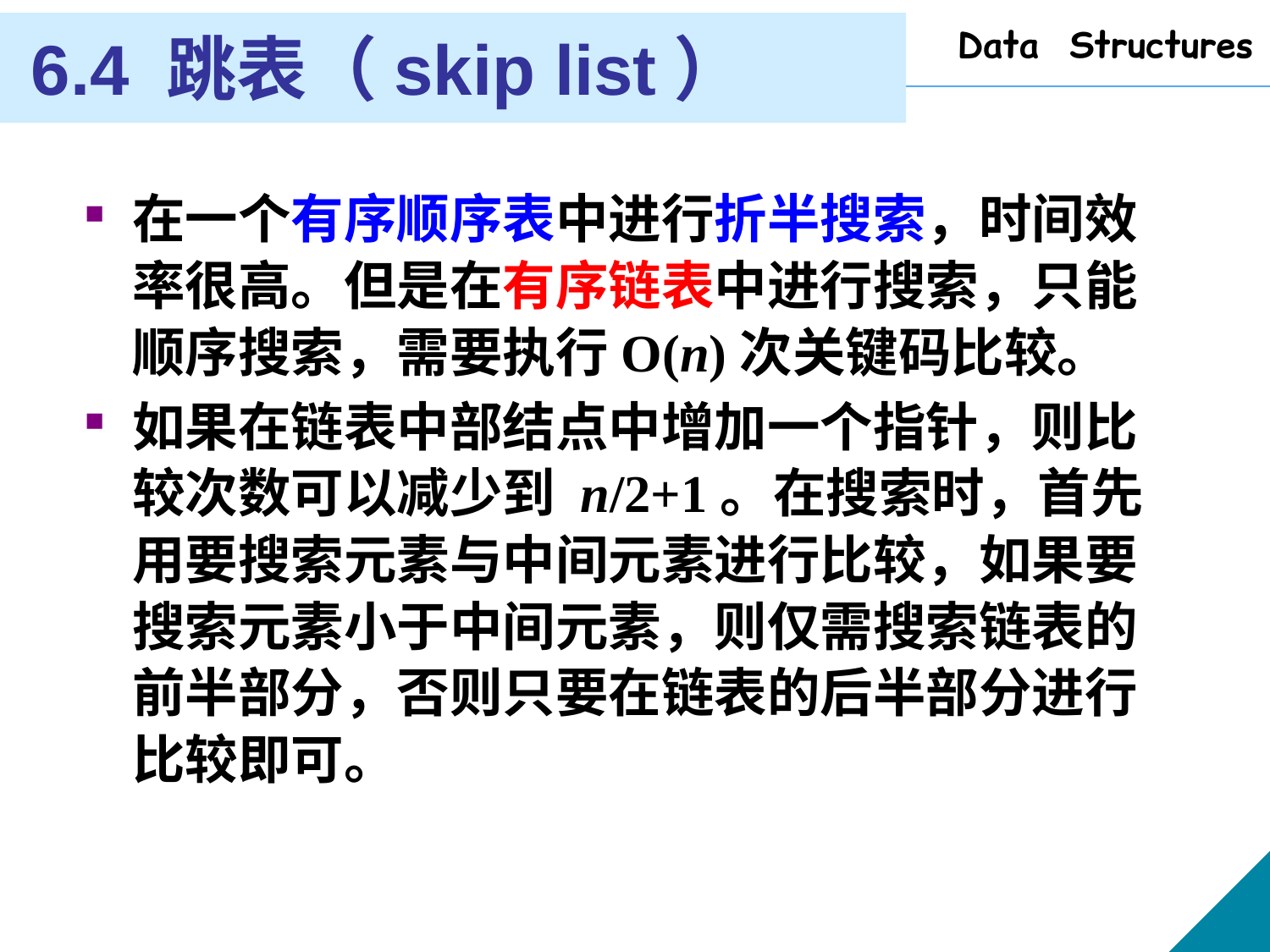

# 6.4 跳表（skip list）
在一个有序顺序表中进行折半搜索，时间效率很高。但是在有序链表中进行搜索，只能顺序搜索，需要执行O(n)次关键码比较。
如果在链表中部结点中增加一个指针，则比较次数可以减少到 n/2+1。在搜索时，首先用要搜索元素与中间元素进行比较，如果要搜索元素小于中间元素，则仅需搜索链表的前半部分，否则只要在链表的后半部分进行比较即可。